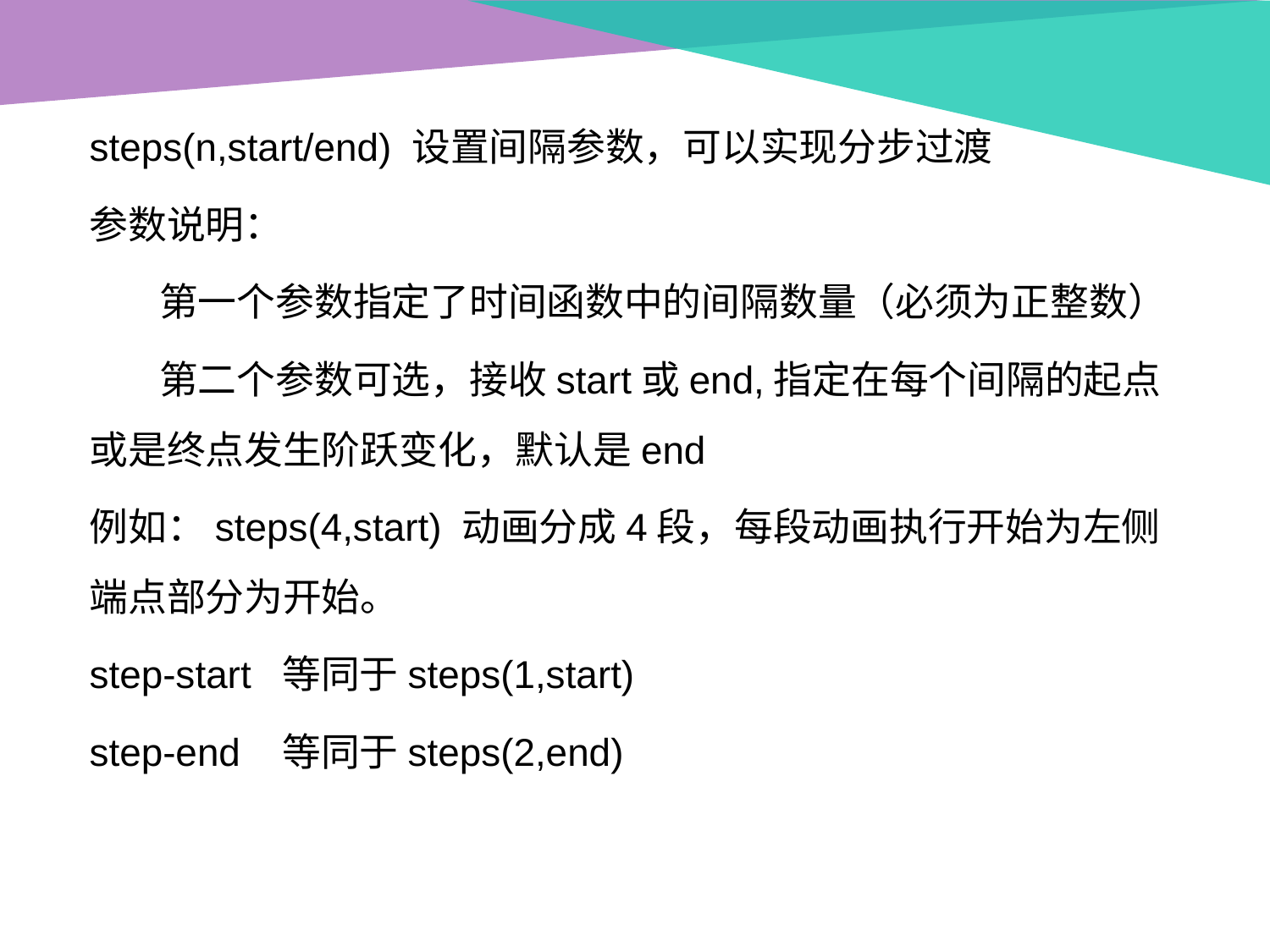

steps(n,start/end) 设置间隔参数，可以实现分步过渡
参数说明：
       第一个参数指定了时间函数中的间隔数量（必须为正整数）
       第二个参数可选，接收start或end,指定在每个间隔的起点或是终点发生阶跃变化，默认是end
例如：steps(4,start) 动画分成4段，每段动画执行开始为左侧端点部分为开始。
step-start  等同于steps(1,start)
step-end   等同于steps(2,end)